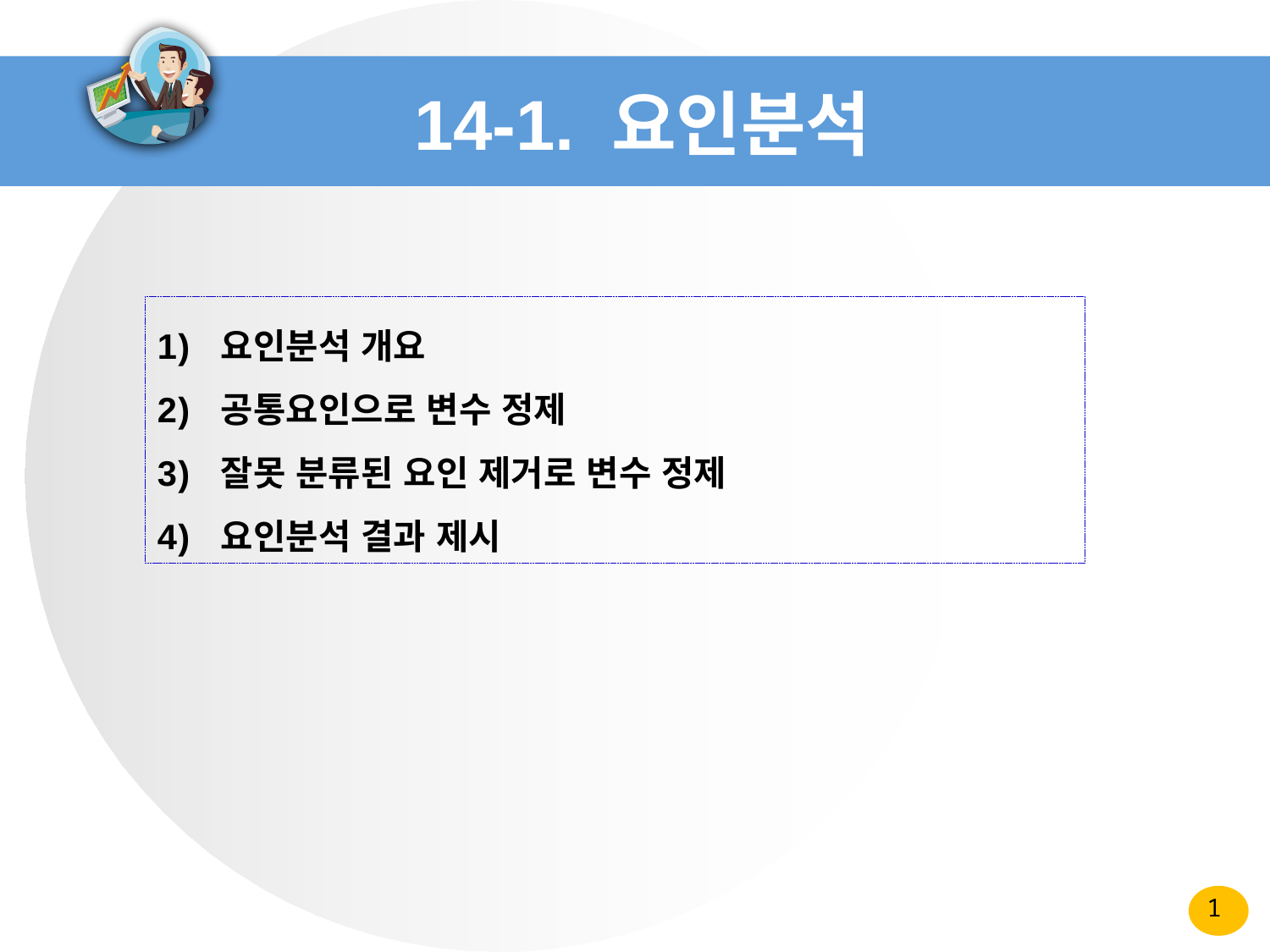

# 14-1. 요인분석
요인분석 개요
공통요인으로 변수 정제
잘못 분류된 요인 제거로 변수 정제
요인분석 결과 제시
1